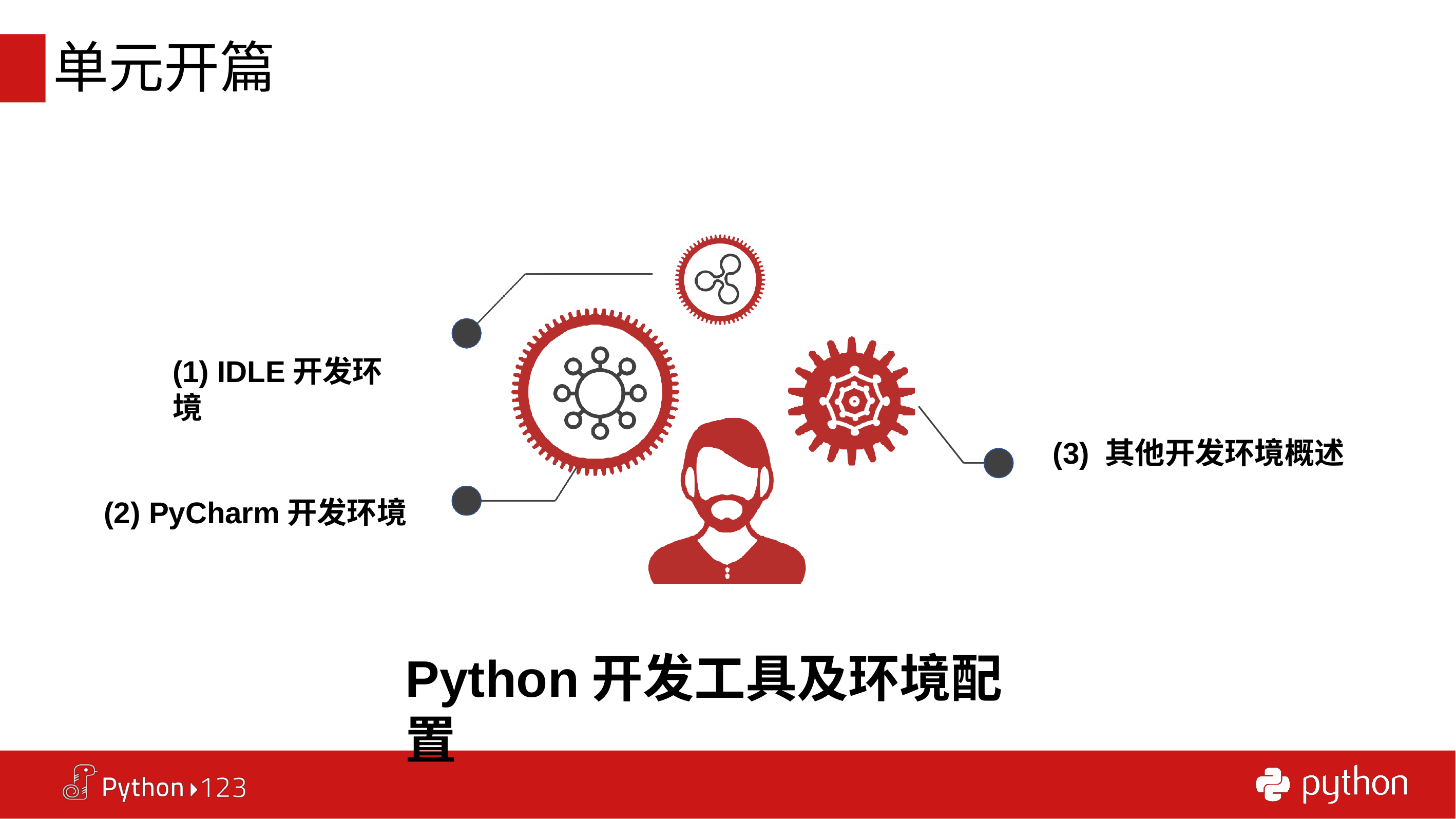

# 单元开篇

(1) IDLE开发环境

(3) 其他开发环境概述

(2) PyCharm开发环境
Python开发工具及环境配置